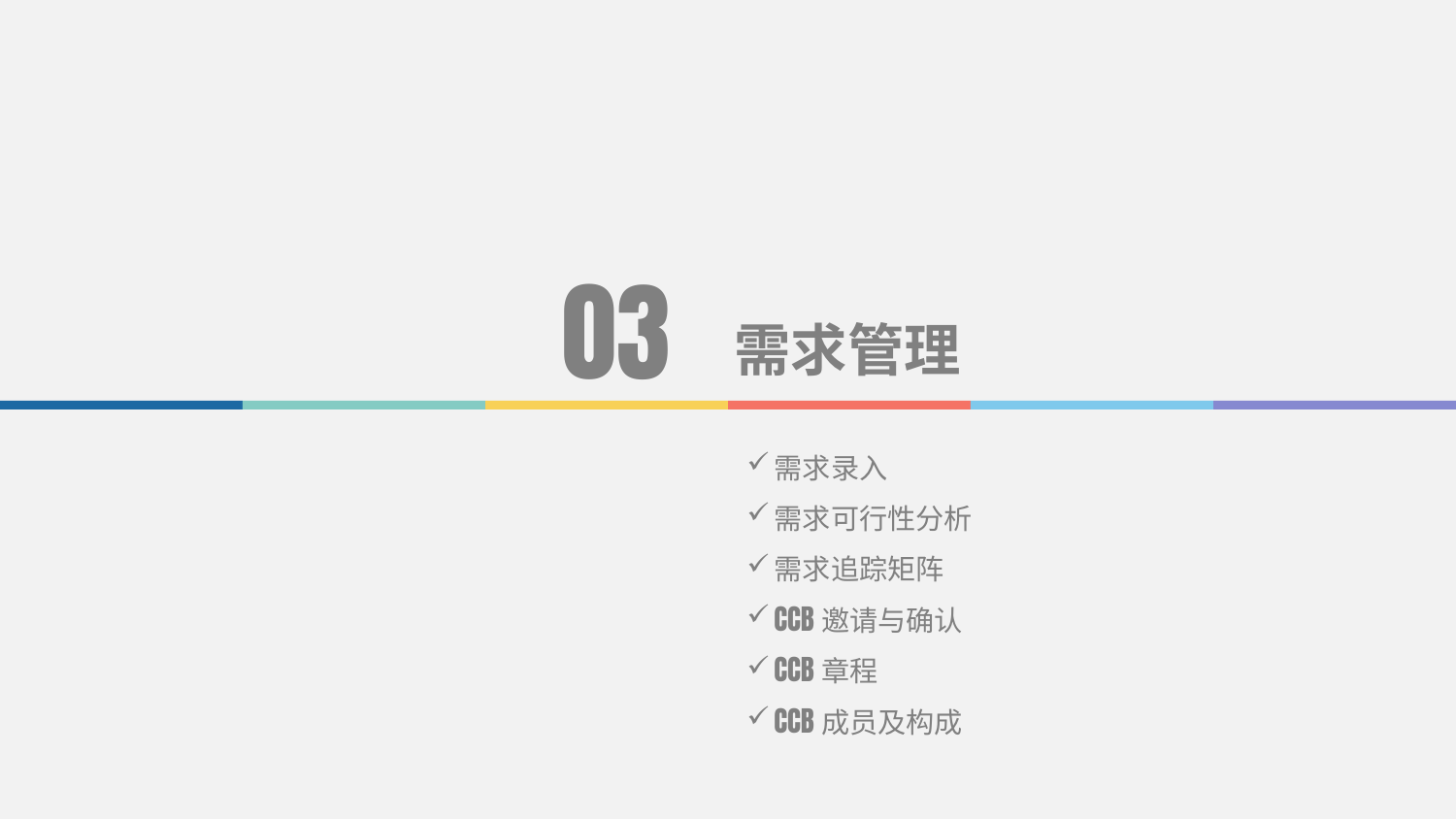

03
需求管理

需求录入
需求可行性分析
需求追踪矩阵
CCB邀请与确认
CCB章程
CCB成员及构成